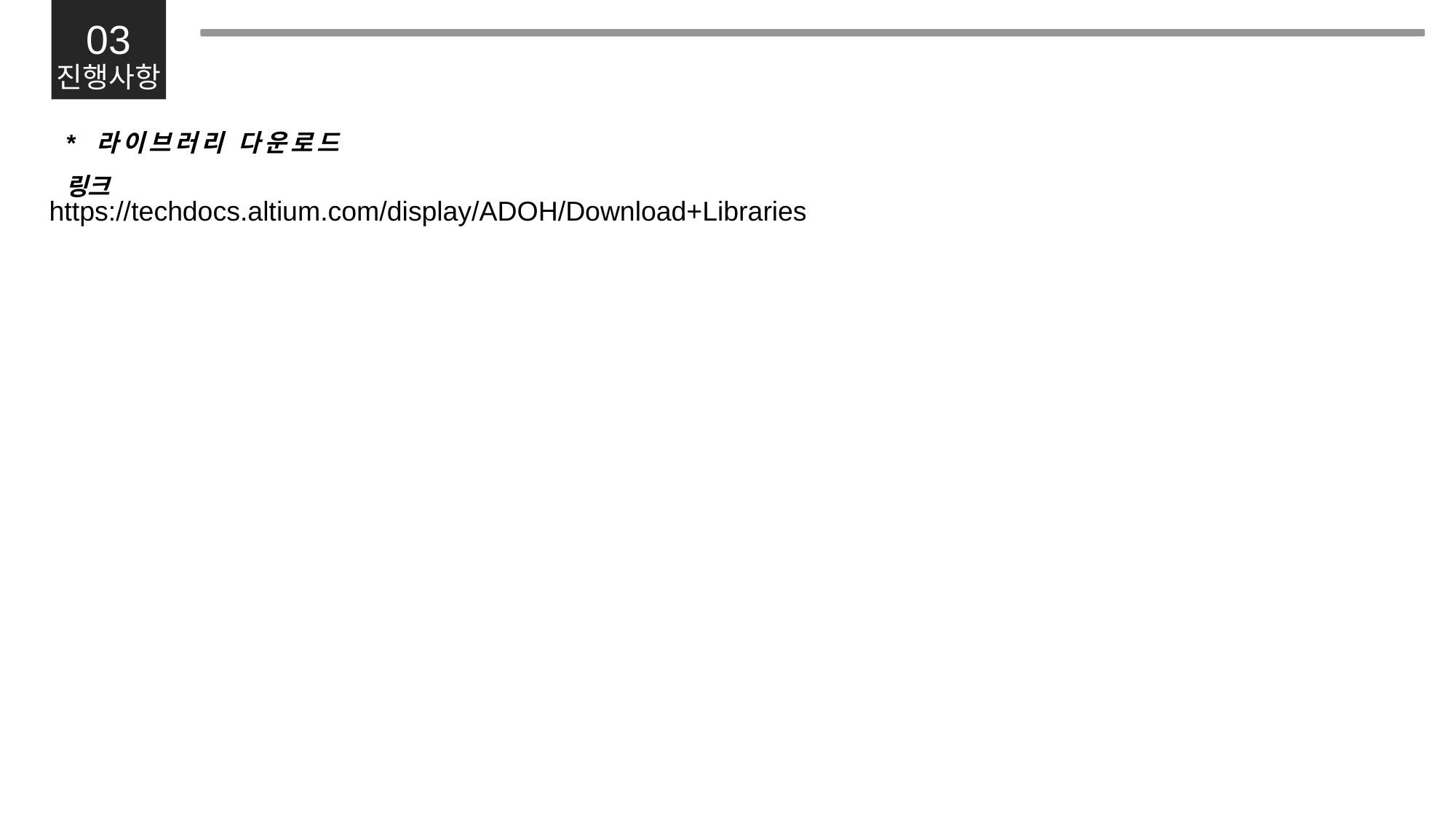

03

진행사항
* 라이브러리 다운로드 링크
https://techdocs.altium.com/display/ADOH/Download+Libraries